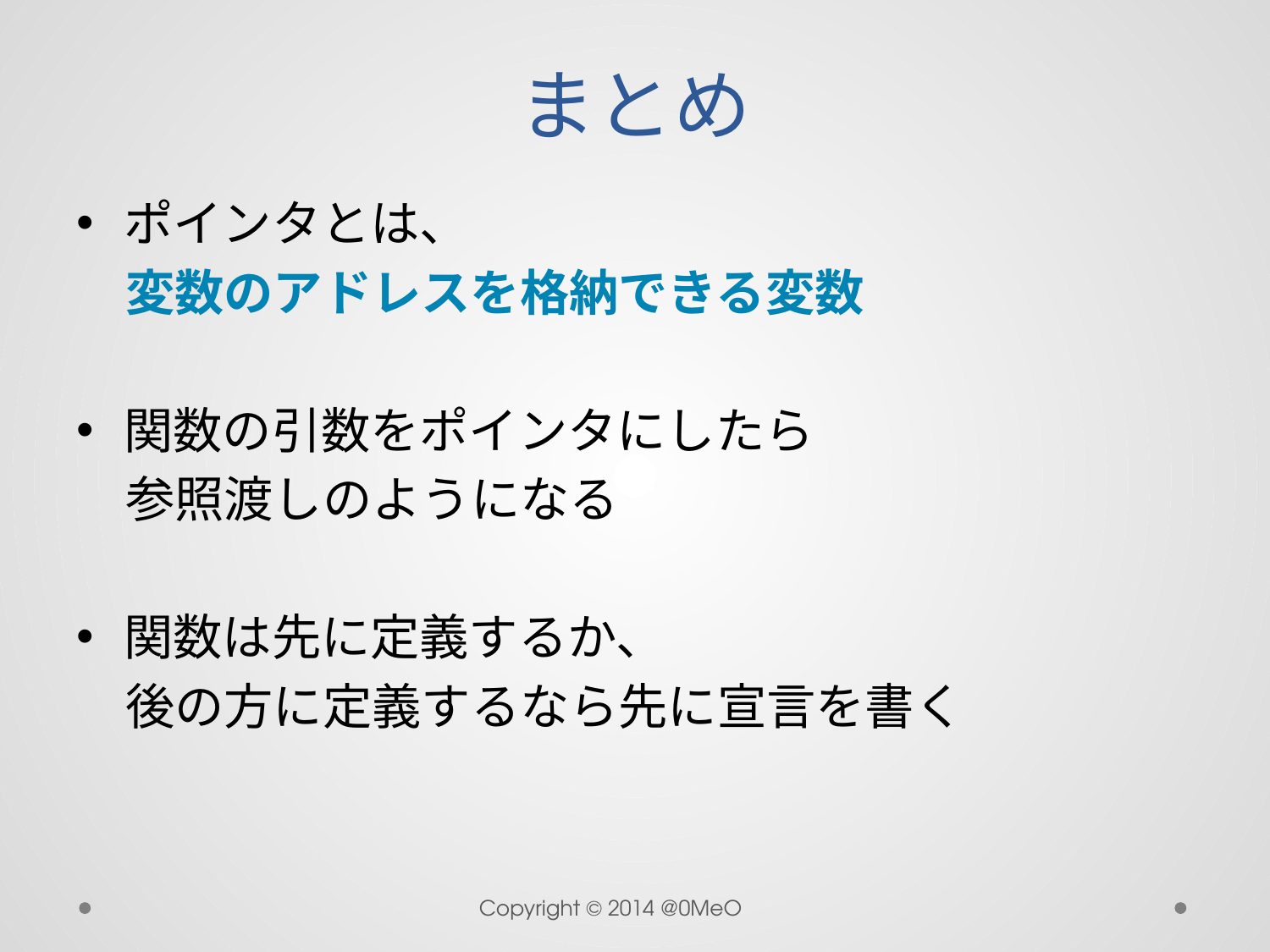

# まとめ
ポインタとは、
　変数のアドレスを格納できる変数

関数の引数をポインタにしたら
　参照渡しのようになる

関数は先に定義するか、
　後の方に定義するなら先に宣言を書く